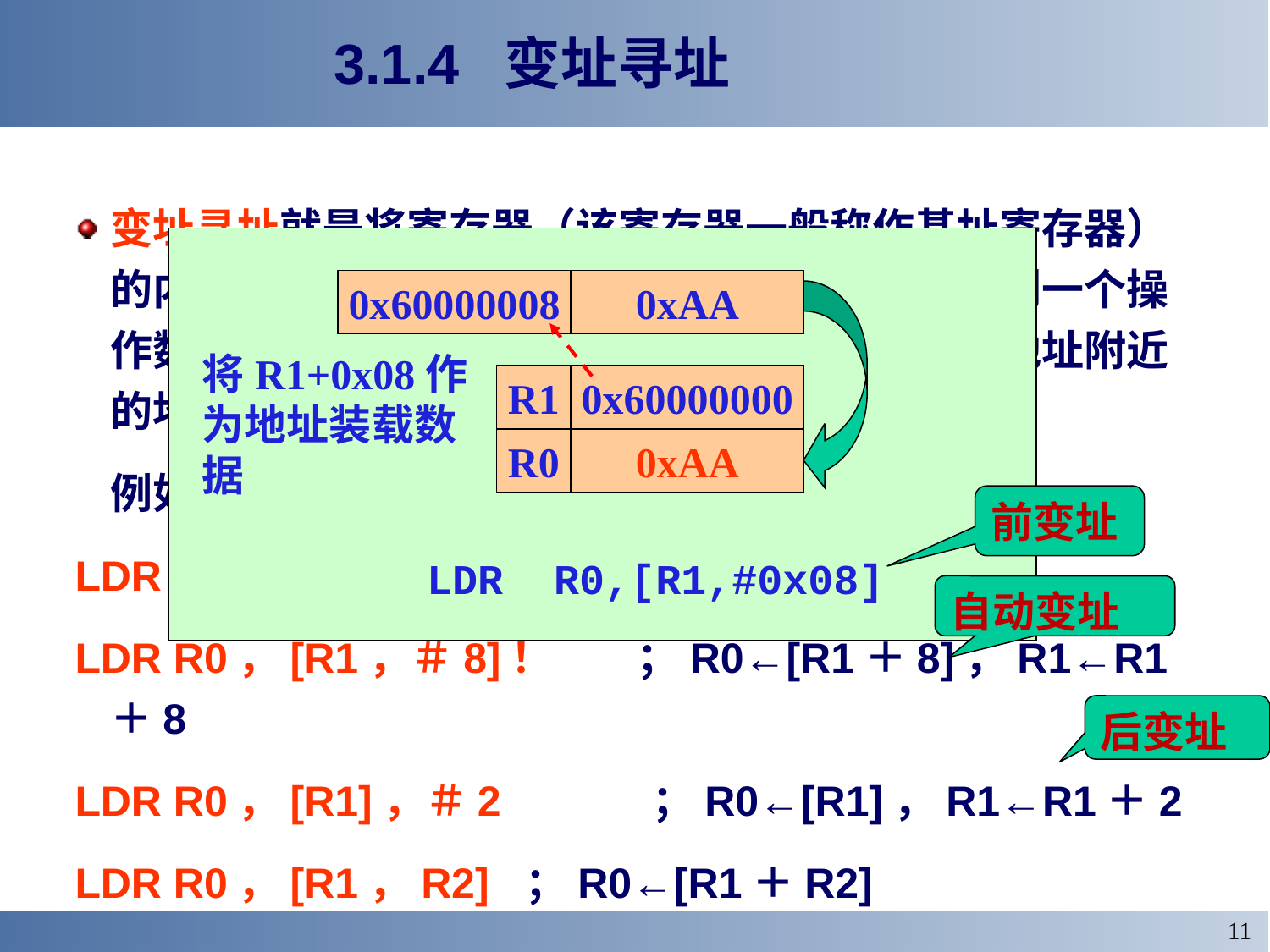

# 3.1.4  变址寻址
变址寻址就是将寄存器（该寄存器一般称作基址寄存器）的内容与指令中给出的地址偏移量相加，从而得到一个操作数的有效地址。变址寻址方式常用于访问某基地址附近的地址单元。
	例如指令：
LDR R0，[R1，＃8]          ；R0←[R1＋8]
LDR R0，[R1，＃8]！	  ；R0←[R1＋8]，R1←R1＋8
LDR R0，[R1]，＃2	  ；R0←[R1]，R1←R1＋2
LDR R0，[R1，R2]	  ；R0←[R1＋R2]

0x60000008
0xAA
R1
0x60000000
R0
0x55

将R1+0x08作为地址装载数据
0xAA
前变址
LDR  R0,[R1,#0x08]
自动变址
后变址